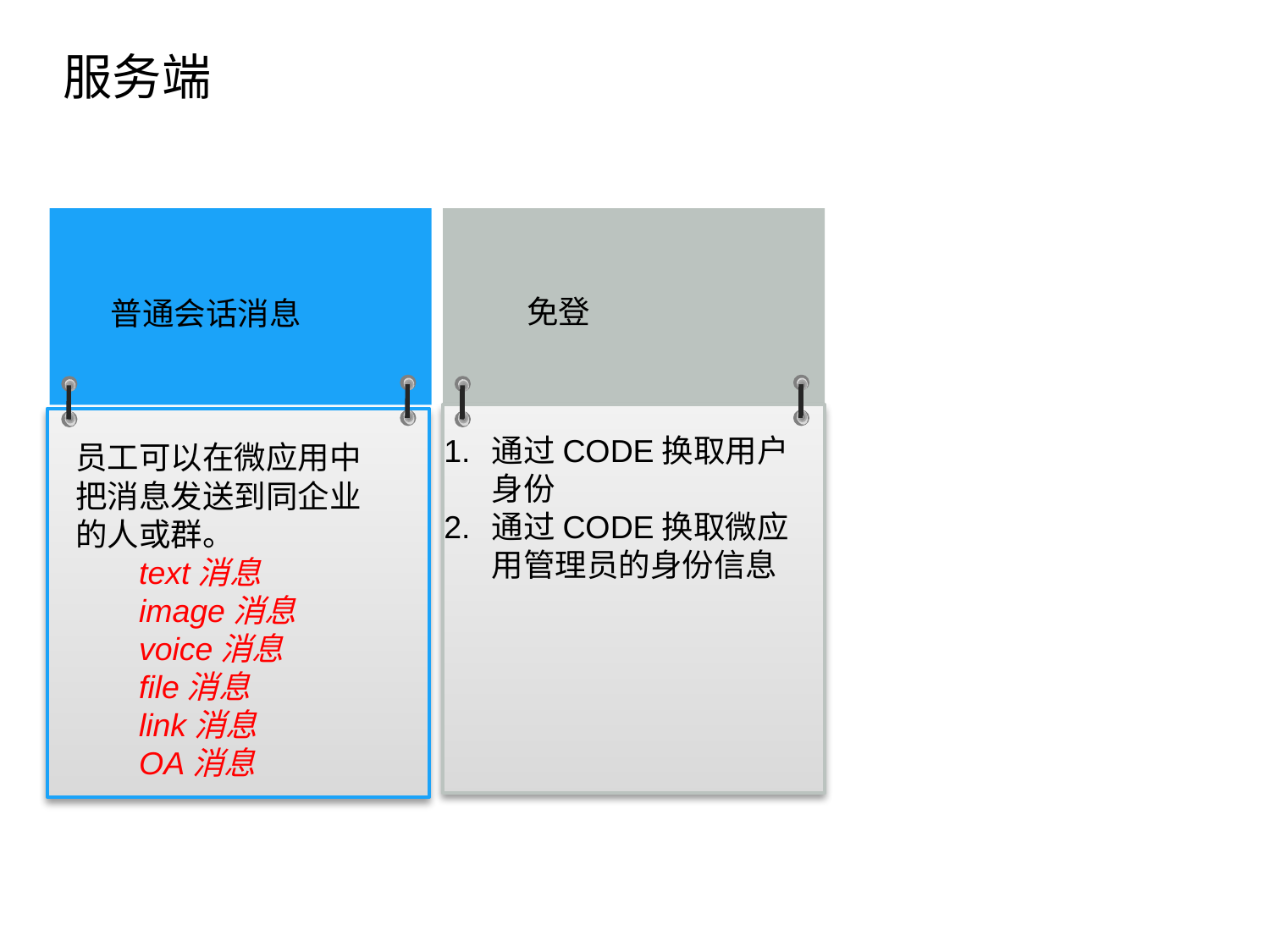

服务端

点击添加文本
免登
普通会话消息

点击添加文本
通过CODE换取用户身份
通过CODE换取微应用管理员的身份信息
员工可以在微应用中把消息发送到同企业的人或群。
text消息
image消息
voice消息
file消息
link消息
OA消息

点击添加文本
点击添加文本